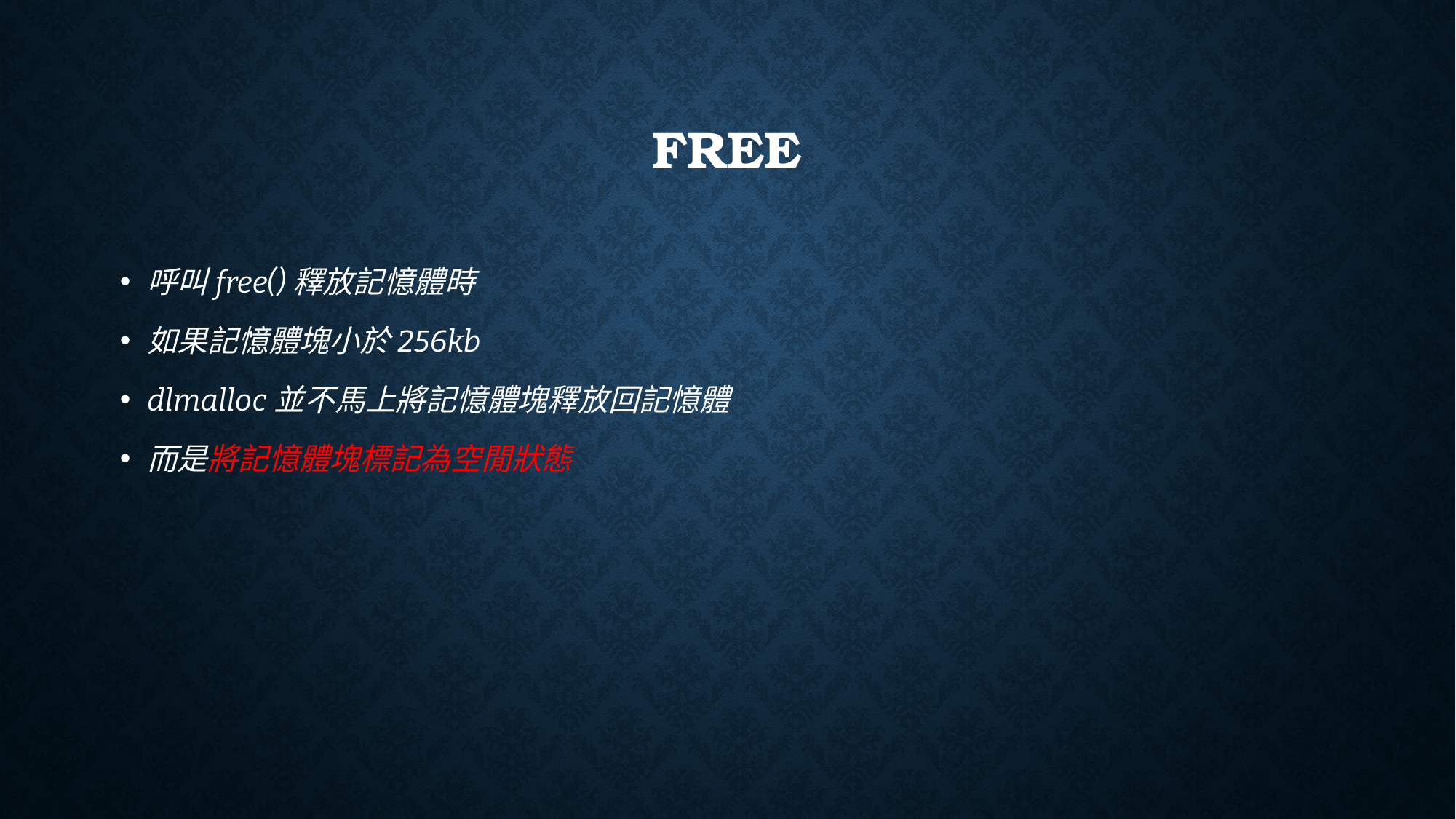

# free
呼叫free()釋放記憶體時
如果記憶體塊小於256kb
dlmalloc並不馬上將記憶體塊釋放回記憶體
而是將記憶體塊標記為空閒狀態